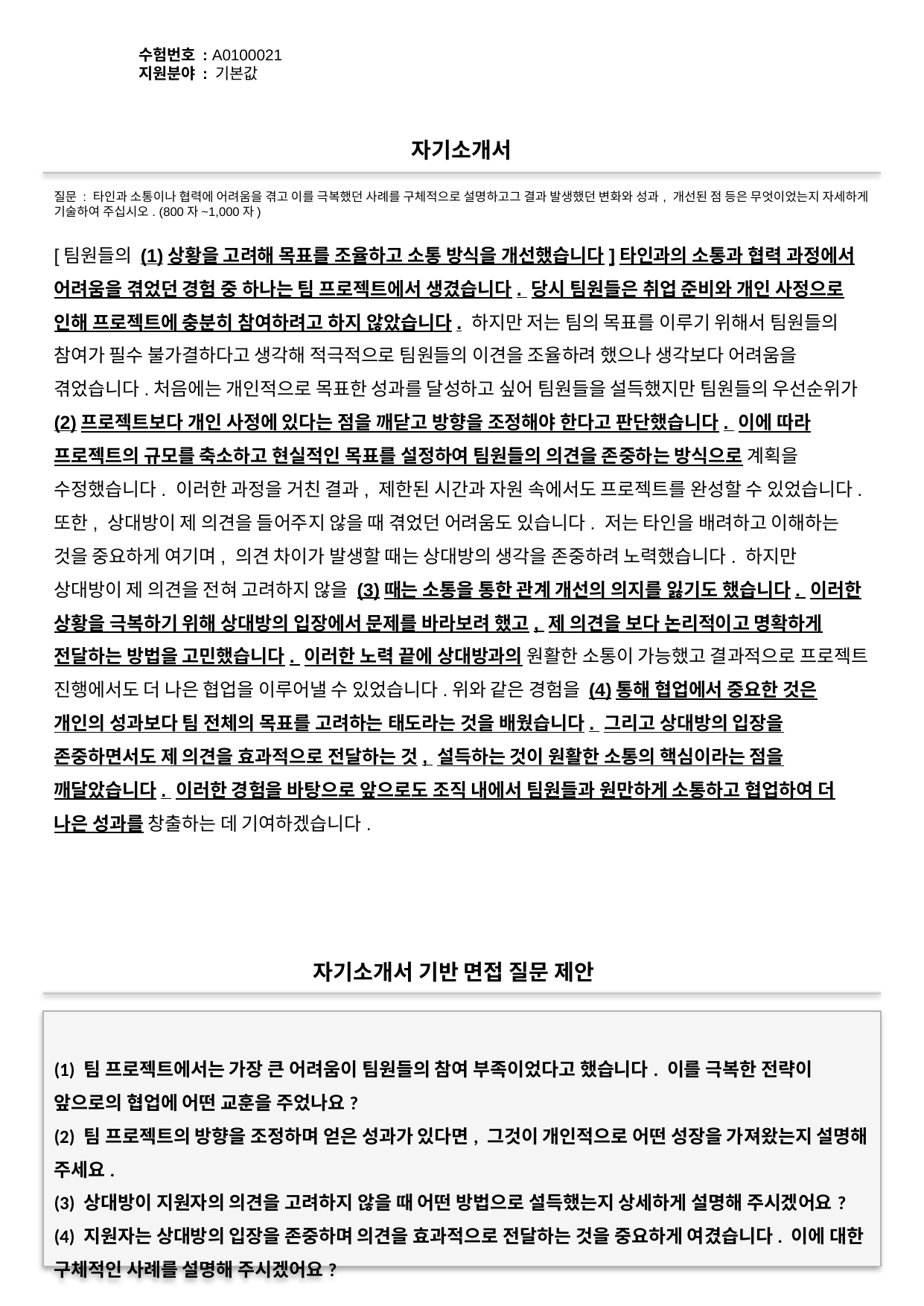

수험번호 : A0100021
지원분야 : 기본값
#

자기소개서

질문 : 타인과 소통이나 협력에 어려움을 겪고 이를 극복했던 사례를 구체적으로 설명하고그 결과 발생했던 변화와 성과, 개선된 점 등은 무엇이었는지 자세하게 기술하여 주십시오. (800자~1,000자)

[팀원들의 (1)상황을 고려해 목표를 조율하고 소통 방식을 개선했습니다]타인과의 소통과 협력 과정에서 어려움을 겪었던 경험 중 하나는 팀 프로젝트에서 생겼습니다. 당시 팀원들은 취업 준비와 개인 사정으로 인해 프로젝트에 충분히 참여하려고 하지 않았습니다. 하지만 저는 팀의 목표를 이루기 위해서 팀원들의 참여가 필수 불가결하다고 생각해 적극적으로 팀원들의 이견을 조율하려 했으나 생각보다 어려움을 겪었습니다.처음에는 개인적으로 목표한 성과를 달성하고 싶어 팀원들을 설득했지만 팀원들의 우선순위가 (2)프로젝트보다 개인 사정에 있다는 점을 깨닫고 방향을 조정해야 한다고 판단했습니다. 이에 따라 프로젝트의 규모를 축소하고 현실적인 목표를 설정하여 팀원들의 의견을 존중하는 방식으로 계획을 수정했습니다. 이러한 과정을 거친 결과, 제한된 시간과 자원 속에서도 프로젝트를 완성할 수 있었습니다.또한, 상대방이 제 의견을 들어주지 않을 때 겪었던 어려움도 있습니다. 저는 타인을 배려하고 이해하는 것을 중요하게 여기며, 의견 차이가 발생할 때는 상대방의 생각을 존중하려 노력했습니다. 하지만 상대방이 제 의견을 전혀 고려하지 않을 (3)때는 소통을 통한 관계 개선의 의지를 잃기도 했습니다. 이러한 상황을 극복하기 위해 상대방의 입장에서 문제를 바라보려 했고, 제 의견을 보다 논리적이고 명확하게 전달하는 방법을 고민했습니다. 이러한 노력 끝에 상대방과의 원활한 소통이 가능했고 결과적으로 프로젝트 진행에서도 더 나은 협업을 이루어낼 수 있었습니다.위와 같은 경험을 (4)통해 협업에서 중요한 것은 개인의 성과보다 팀 전체의 목표를 고려하는 태도라는 것을 배웠습니다. 그리고 상대방의 입장을 존중하면서도 제 의견을 효과적으로 전달하는 것, 설득하는 것이 원활한 소통의 핵심이라는 점을 깨달았습니다. 이러한 경험을 바탕으로 앞으로도 조직 내에서 팀원들과 원만하게 소통하고 협업하여 더 나은 성과를 창출하는 데 기여하겠습니다.

자기소개서 기반 면접 질문 제안

(1) 팀 프로젝트에서는 가장 큰 어려움이 팀원들의 참여 부족이었다고 했습니다. 이를 극복한 전략이 앞으로의 협업에 어떤 교훈을 주었나요?
(2) 팀 프로젝트의 방향을 조정하며 얻은 성과가 있다면, 그것이 개인적으로 어떤 성장을 가져왔는지 설명해 주세요.
(3) 상대방이 지원자의 의견을 고려하지 않을 때 어떤 방법으로 설득했는지 상세하게 설명해 주시겠어요?
(4) 지원자는 상대방의 입장을 존중하며 의견을 효과적으로 전달하는 것을 중요하게 여겼습니다. 이에 대한 구체적인 사례를 설명해 주시겠어요?